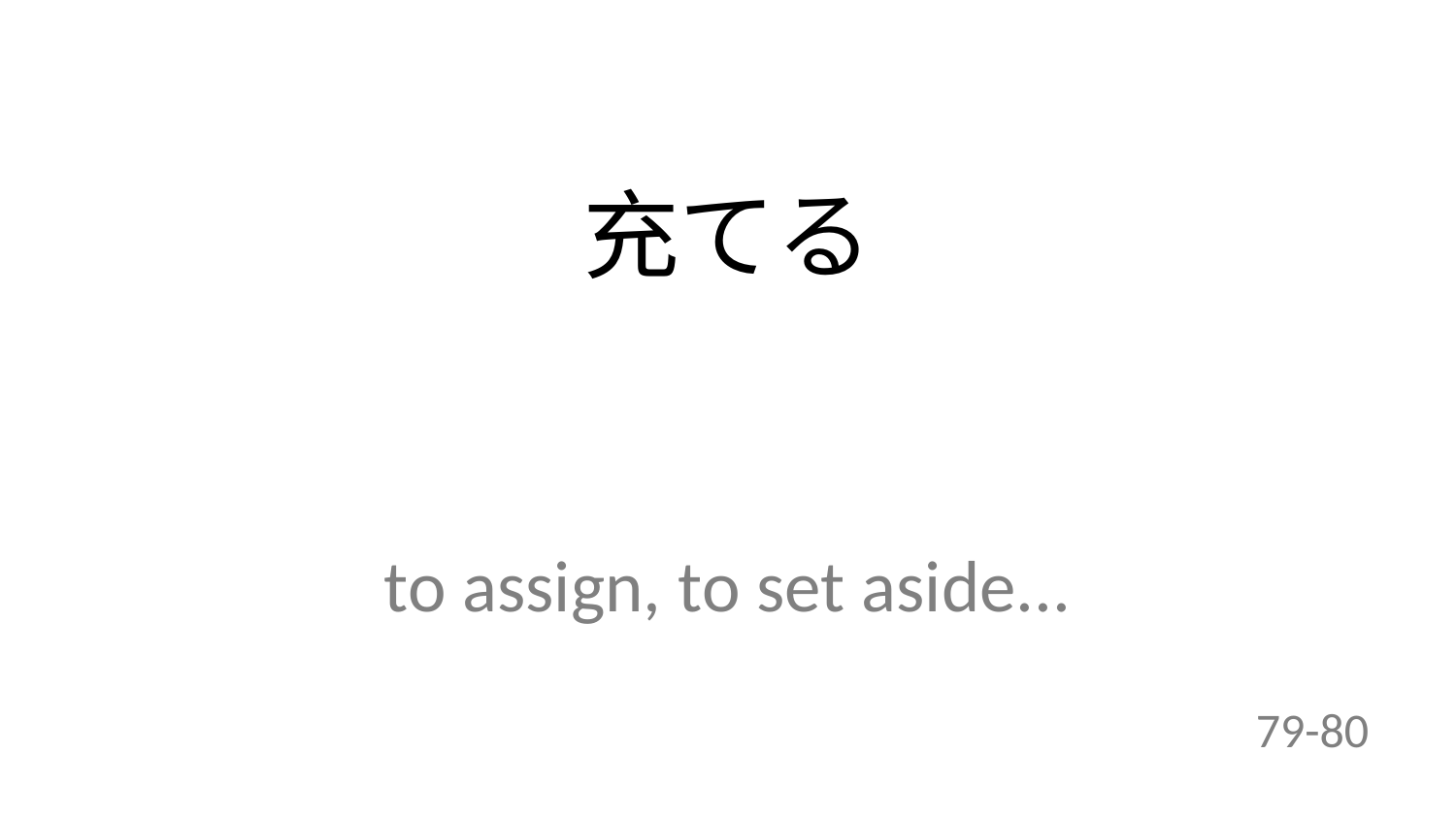

充てる

to assign, to set aside...
79-80